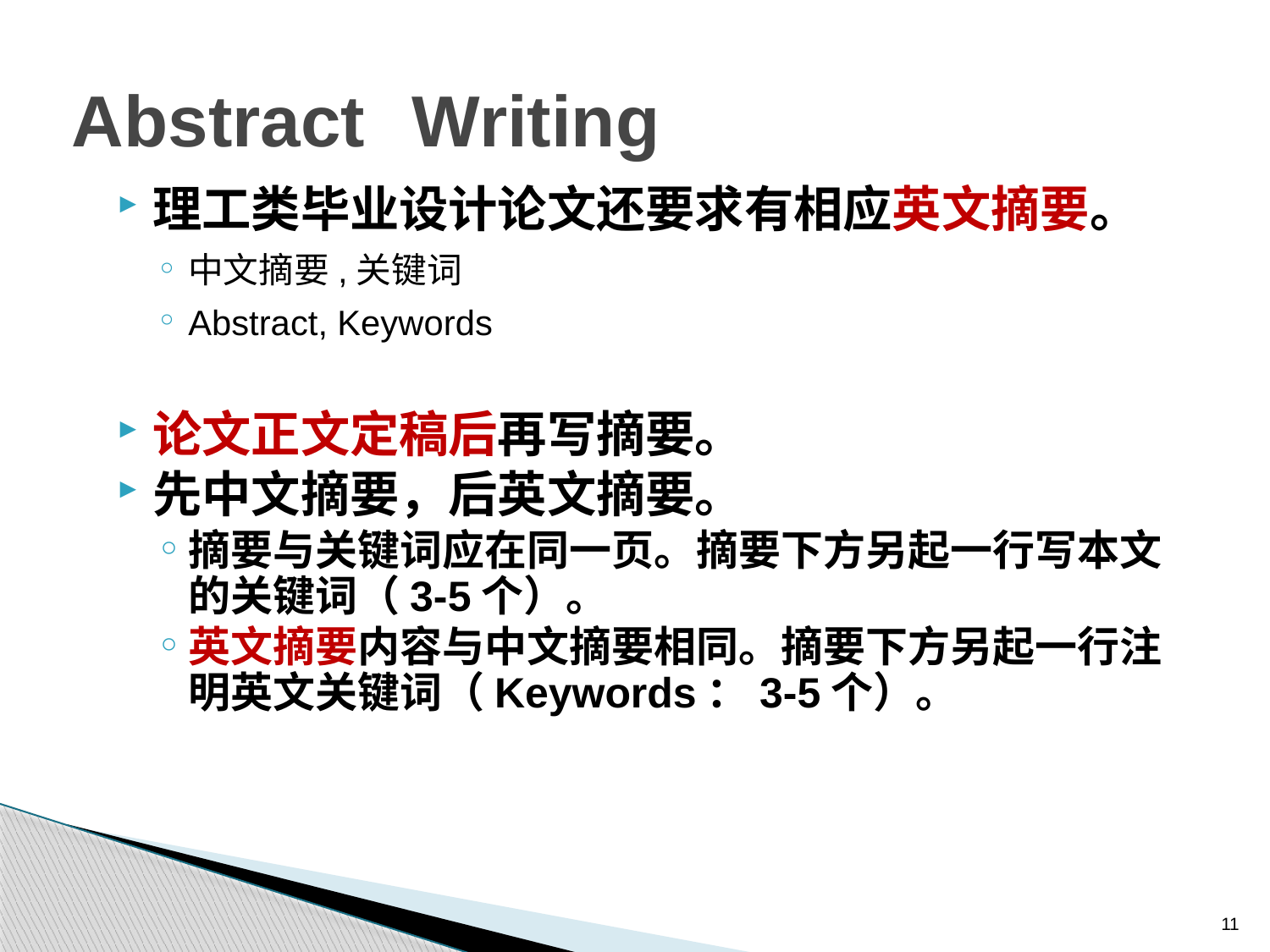

# Abstract Writing
理工类毕业设计论文还要求有相应英文摘要。
中文摘要,关键词
Abstract, Keywords

论文正文定稿后再写摘要。
先中文摘要，后英文摘要。
摘要与关键词应在同一页。摘要下方另起一行写本文的关键词（3-5个）。
英文摘要内容与中文摘要相同。摘要下方另起一行注明英文关键词（Keywords：3-5个）。

11